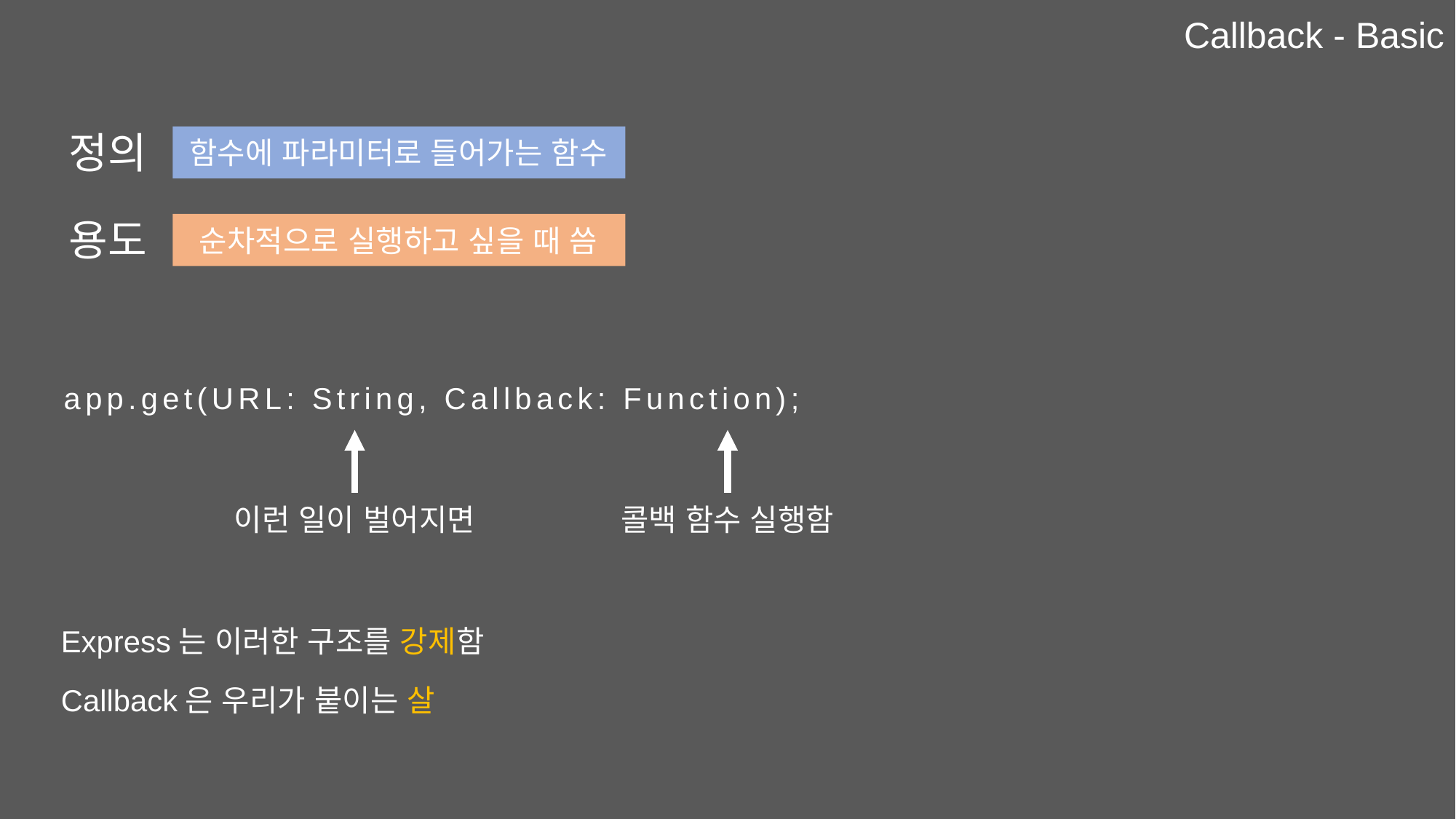

Callback - Basic
정의

함수에 파라미터로 들어가는 함수
용도

순차적으로 실행하고 싶을 때 씀
app.get(URL: String, Callback: Function);
이런 일이 벌어지면
콜백 함수 실행함
Express는 이러한 구조를 강제함
Callback은 우리가 붙이는 살